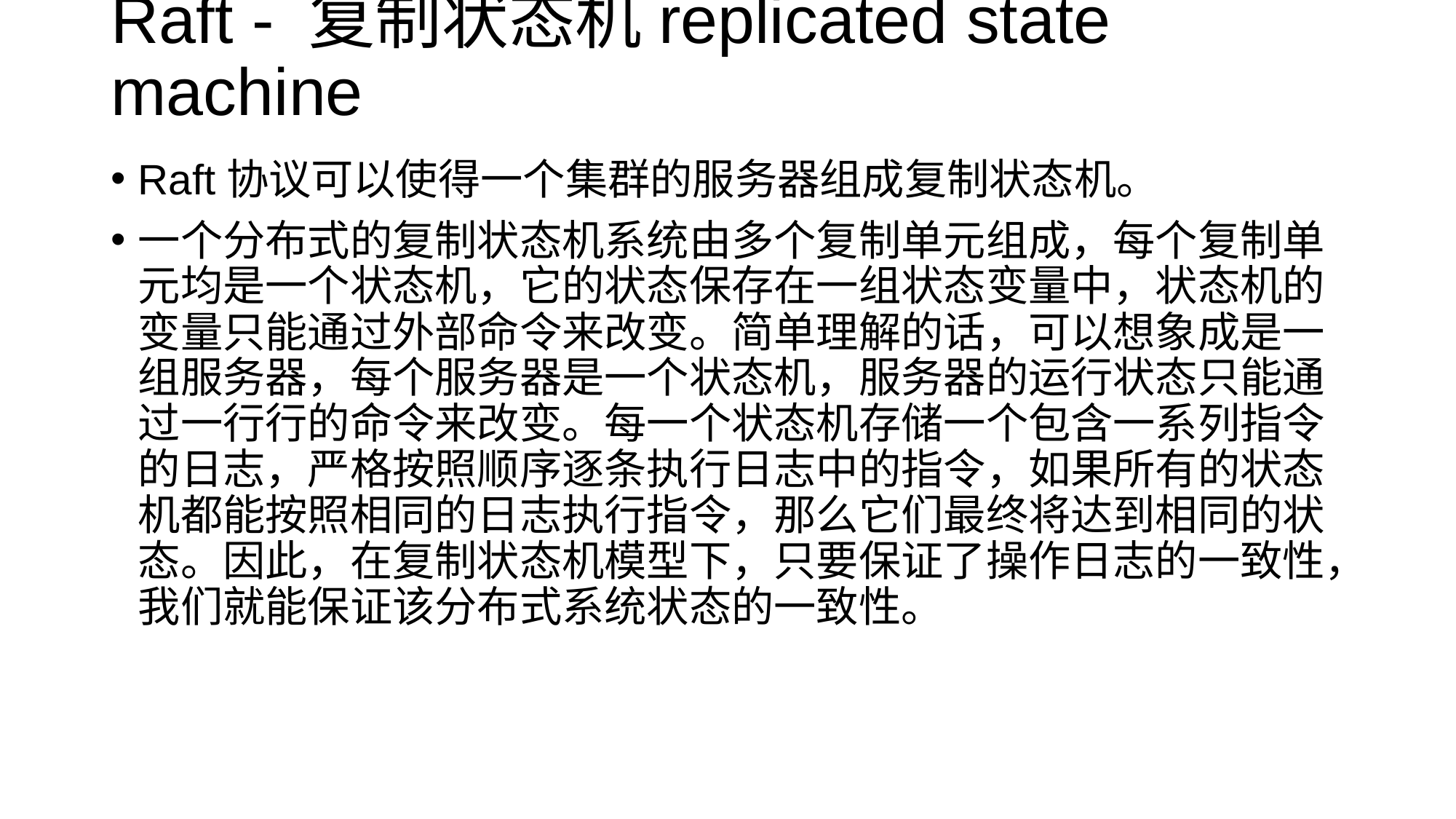

# Raft - 复制状态机replicated state machine
Raft协议可以使得一个集群的服务器组成复制状态机。
一个分布式的复制状态机系统由多个复制单元组成，每个复制单元均是一个状态机，它的状态保存在一组状态变量中，状态机的变量只能通过外部命令来改变。简单理解的话，可以想象成是一组服务器，每个服务器是一个状态机，服务器的运行状态只能通过一行行的命令来改变。每一个状态机存储一个包含一系列指令的日志，严格按照顺序逐条执行日志中的指令，如果所有的状态机都能按照相同的日志执行指令，那么它们最终将达到相同的状态。因此，在复制状态机模型下，只要保证了操作日志的一致性，我们就能保证该分布式系统状态的一致性。